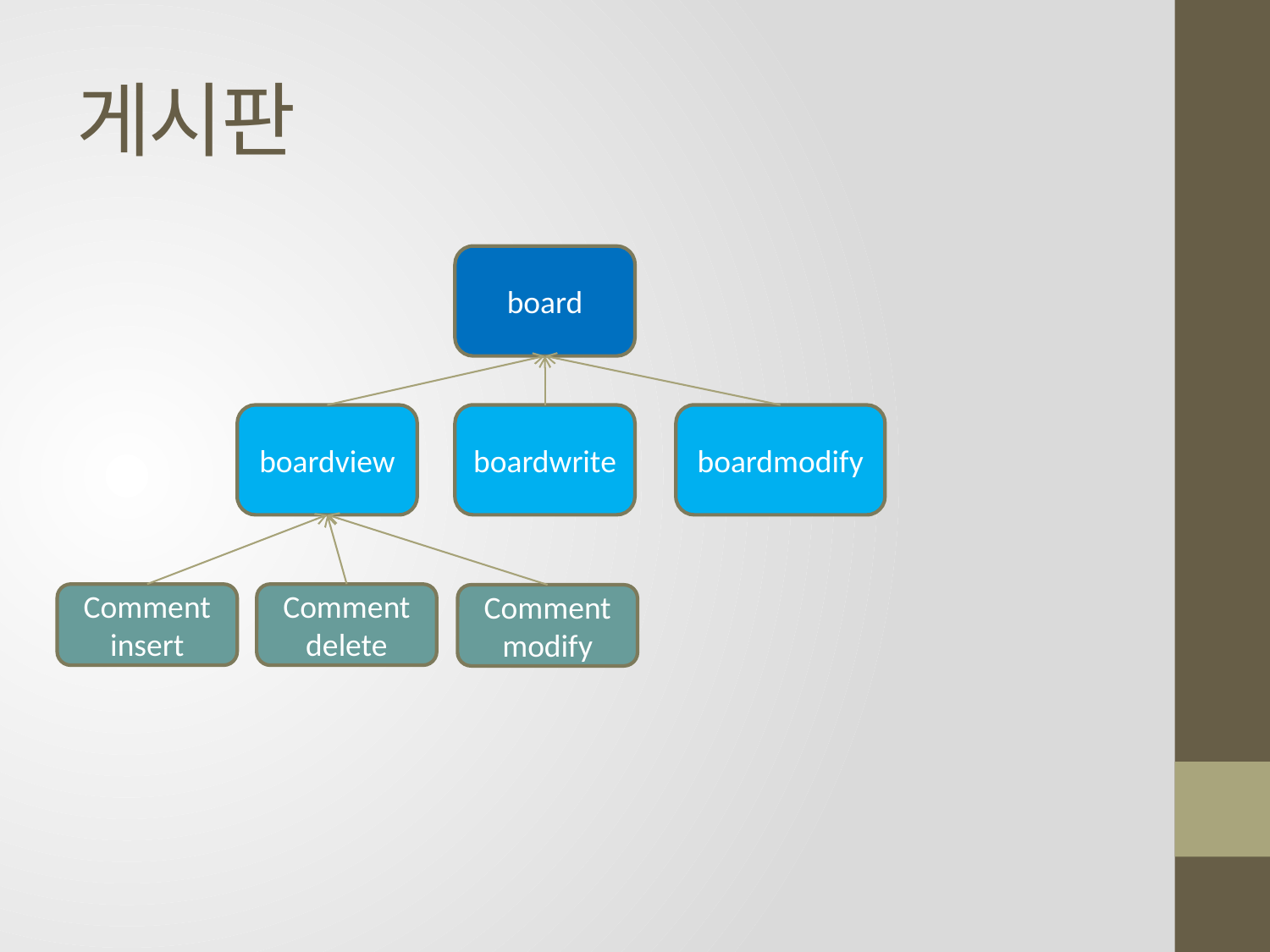

# 게시판

board
boardview
boardwrite
boardmodify
Comment
insert
Comment
delete
Comment
modify